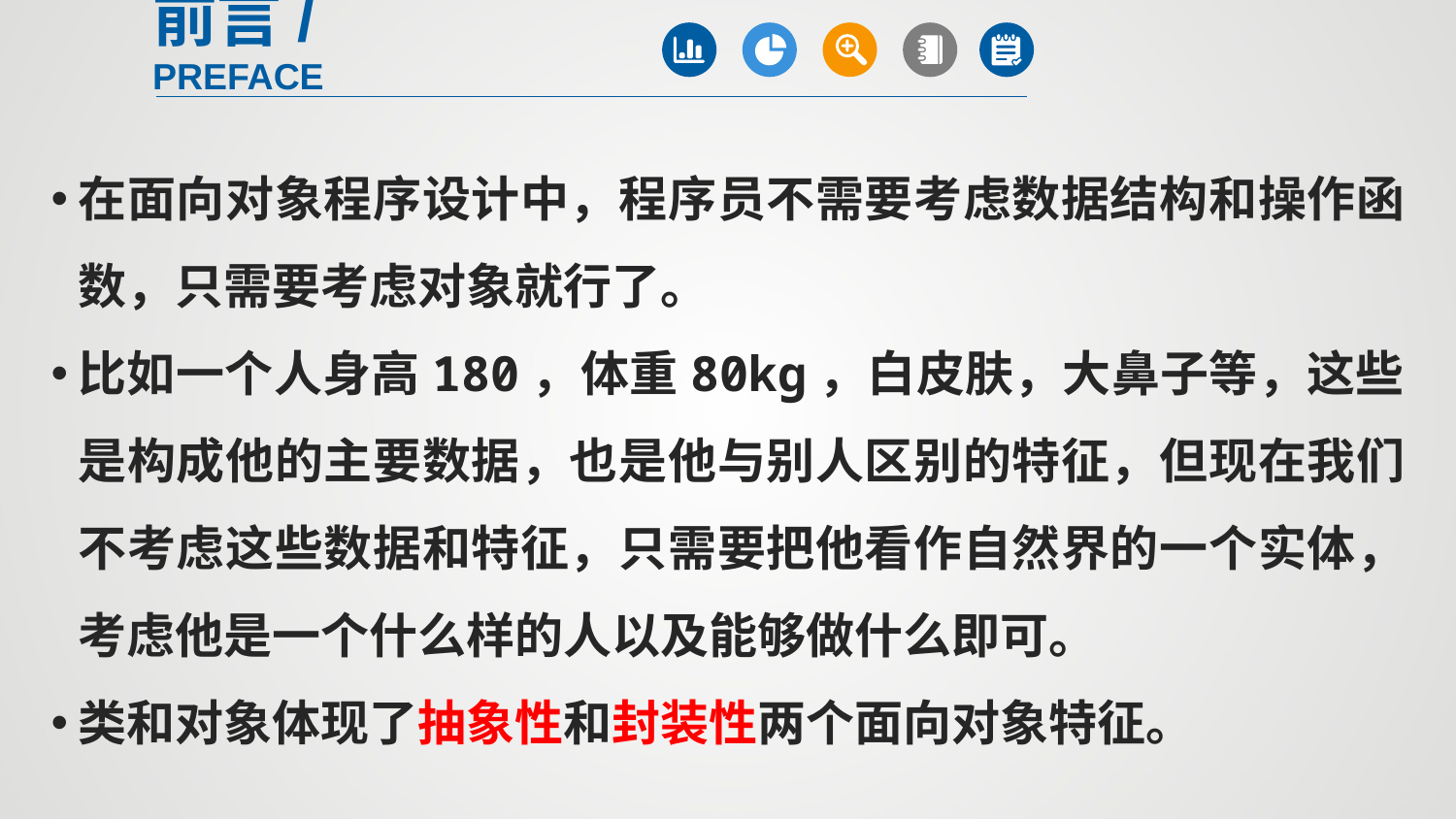

前言/PREFACE

在面向对象程序设计中，程序员不需要考虑数据结构和操作函数，只需要考虑对象就行了。
比如一个人身高180，体重80kg，白皮肤，大鼻子等，这些是构成他的主要数据，也是他与别人区别的特征，但现在我们不考虑这些数据和特征，只需要把他看作自然界的一个实体，考虑他是一个什么样的人以及能够做什么即可。
类和对象体现了抽象性和封装性两个面向对象特征。